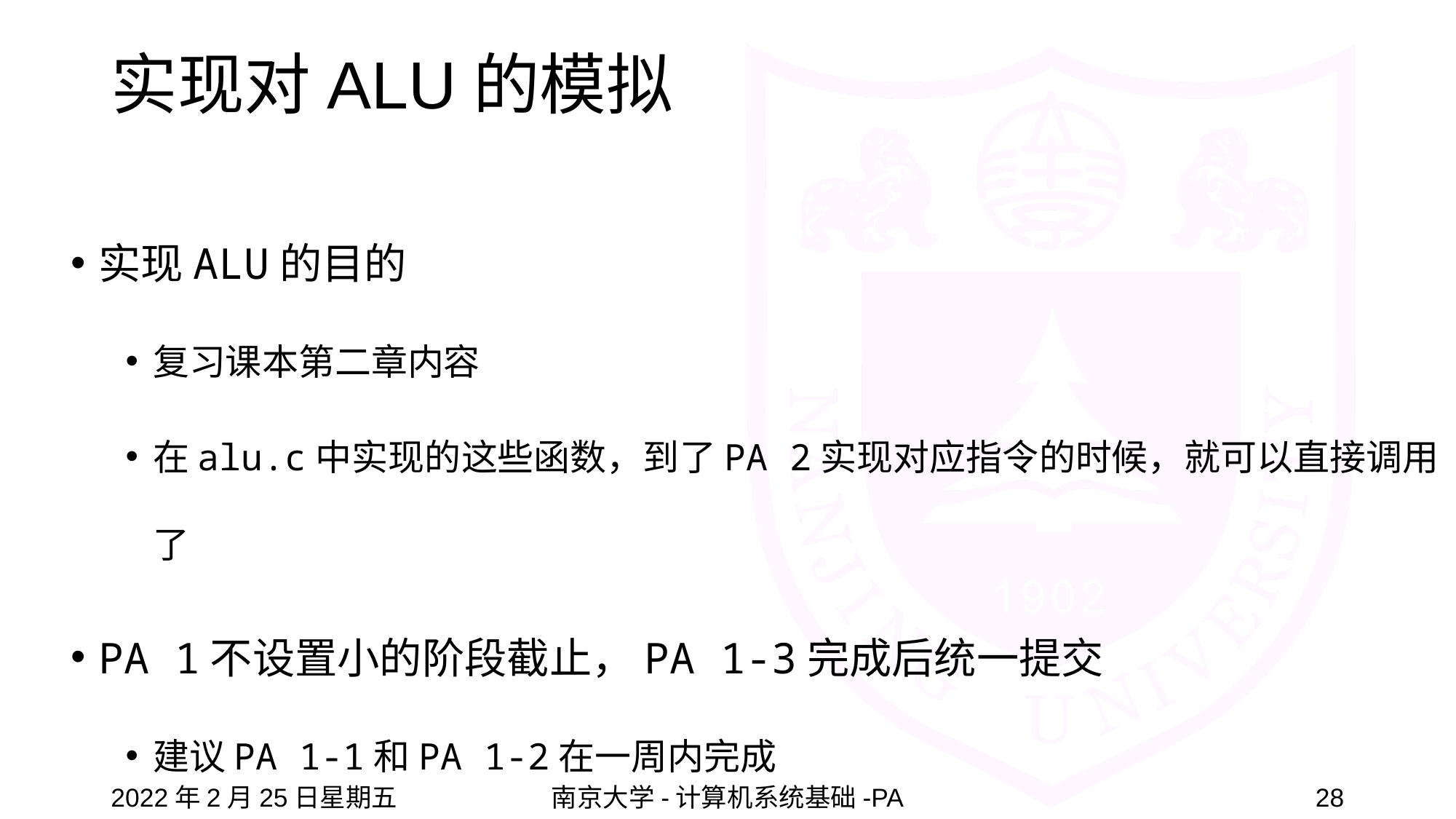

# 实现对ALU的模拟
实现ALU的目的
复习课本第二章内容
在alu.c中实现的这些函数，到了PA 2实现对应指令的时候，就可以直接调用了
PA 1不设置小的阶段截止，PA 1-3完成后统一提交
建议PA 1-1和PA 1-2在一周内完成
2022年2月25日星期五
南京大学-计算机系统基础-PA
28